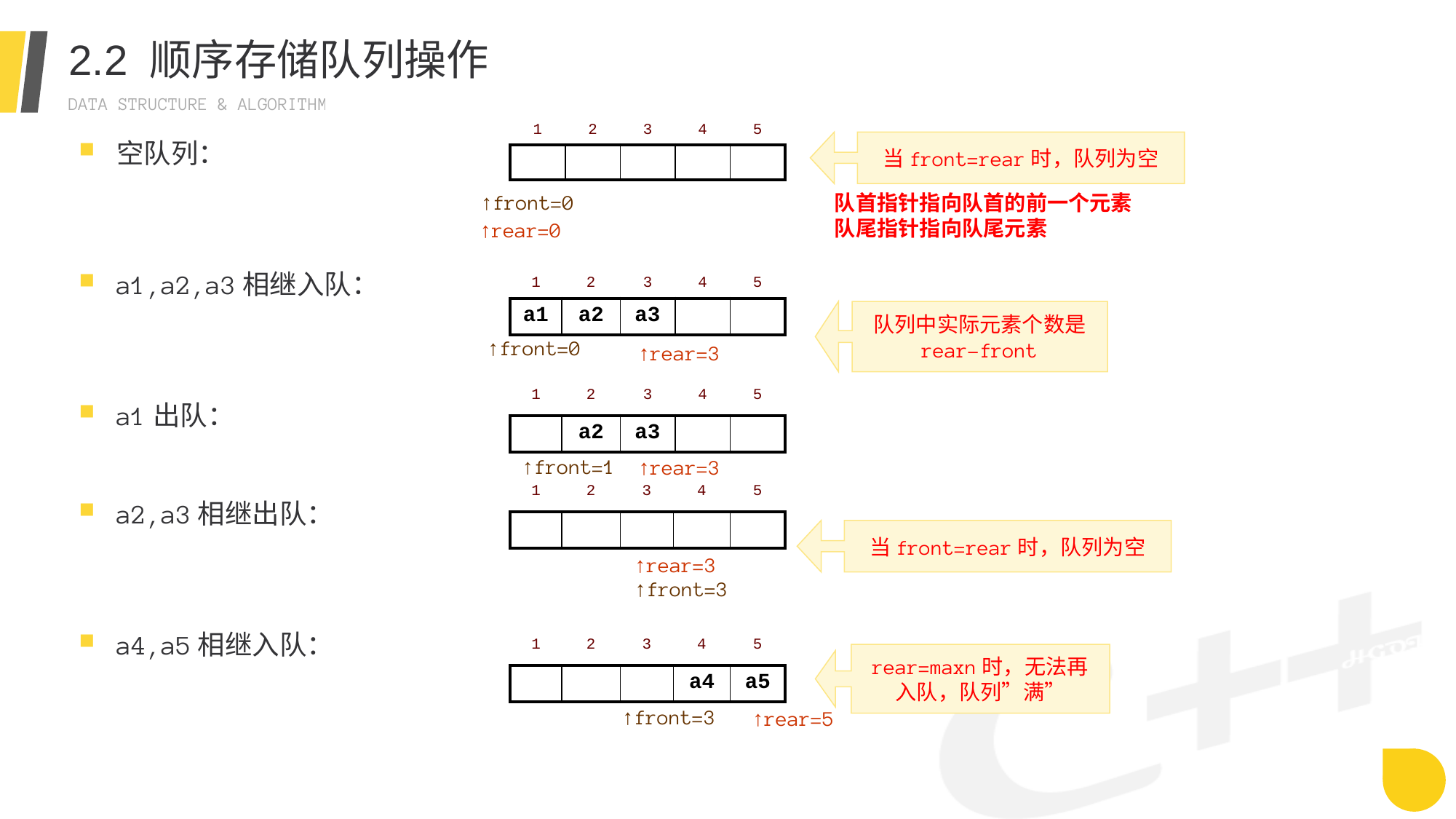

# 2.2 顺序存储队列操作
| 1 | 2 | 3 | 4 | 5 |
| --- | --- | --- | --- | --- |
|  |  |  |  |  |
空队列：

a1,a2,a3相继入队：

a1出队：

a2,a3相继出队：

a4,a5相继入队：
当front=rear时，队列为空
↑front=0
队首指针指向队首的前一个元素
队尾指针指向队尾元素
↑rear=0
| 1 | 2 | 3 | 4 | 5 |
| --- | --- | --- | --- | --- |
| a1 | a2 | a3 |  |  |
队列中实际元素个数是
rear-front
↑front=0
↑rear=3
| 1 | 2 | 3 | 4 | 5 |
| --- | --- | --- | --- | --- |
|  | a2 | a3 |  |  |
↑front=1
↑rear=3
| 1 | 2 | 3 | 4 | 5 |
| --- | --- | --- | --- | --- |
|  |  |  |  |  |
当front=rear时，队列为空
↑rear=3
↑front=3
| 1 | 2 | 3 | 4 | 5 |
| --- | --- | --- | --- | --- |
|  |  |  | a4 | a5 |
rear=maxn时，无法再入队，队列”满”
↑front=3
↑rear=5